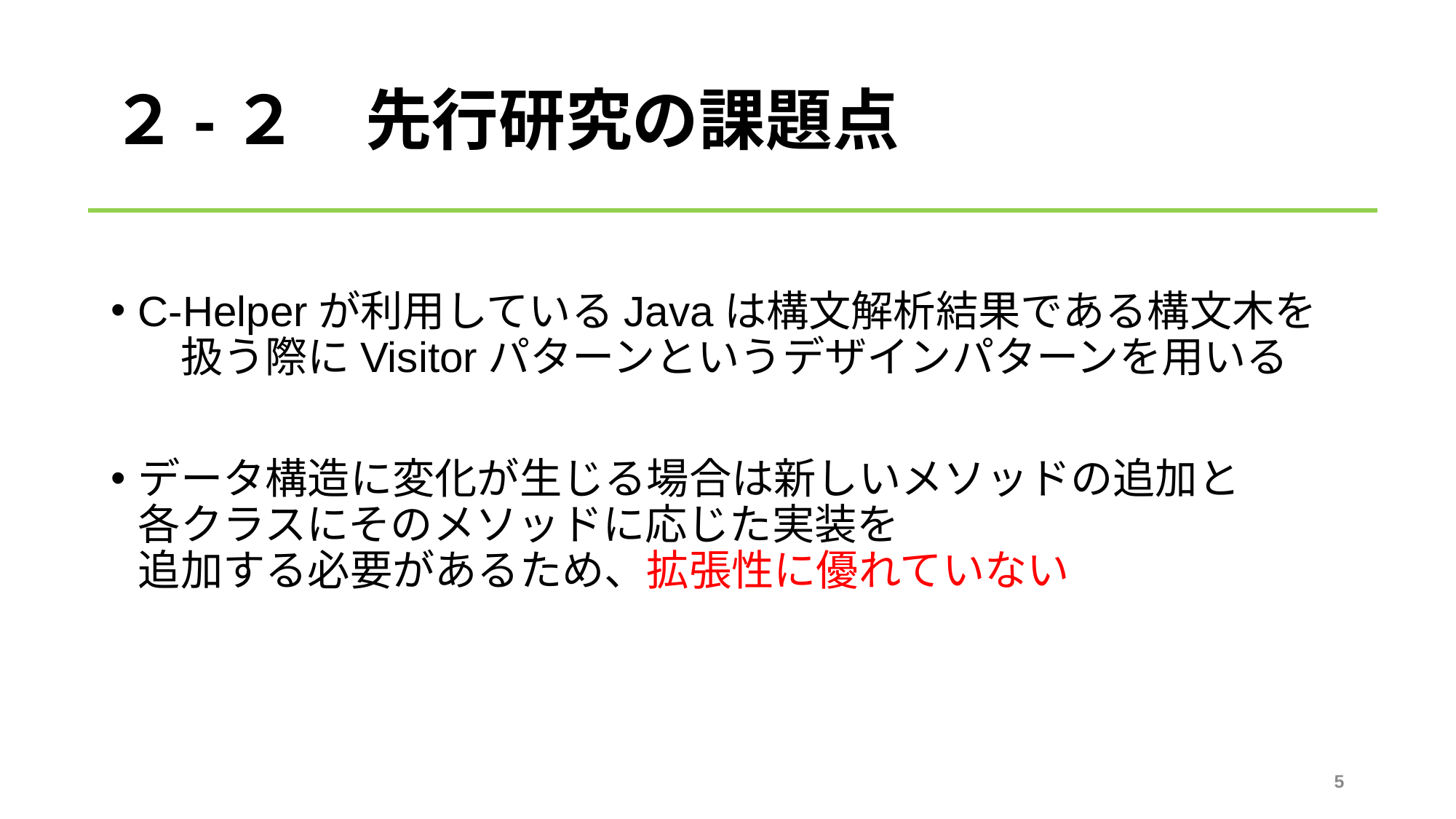

# ２-２　先行研究の課題点

C-Helperが利用しているJavaは構文解析結果である構文木を　扱う際にVisitorパターンというデザインパターンを用いる

データ構造に変化が生じる場合は新しいメソッドの追加と　　各クラスにそのメソッドに応じた実装を　　　　　　　　　　追加する必要があるため、拡張性に優れていない

5